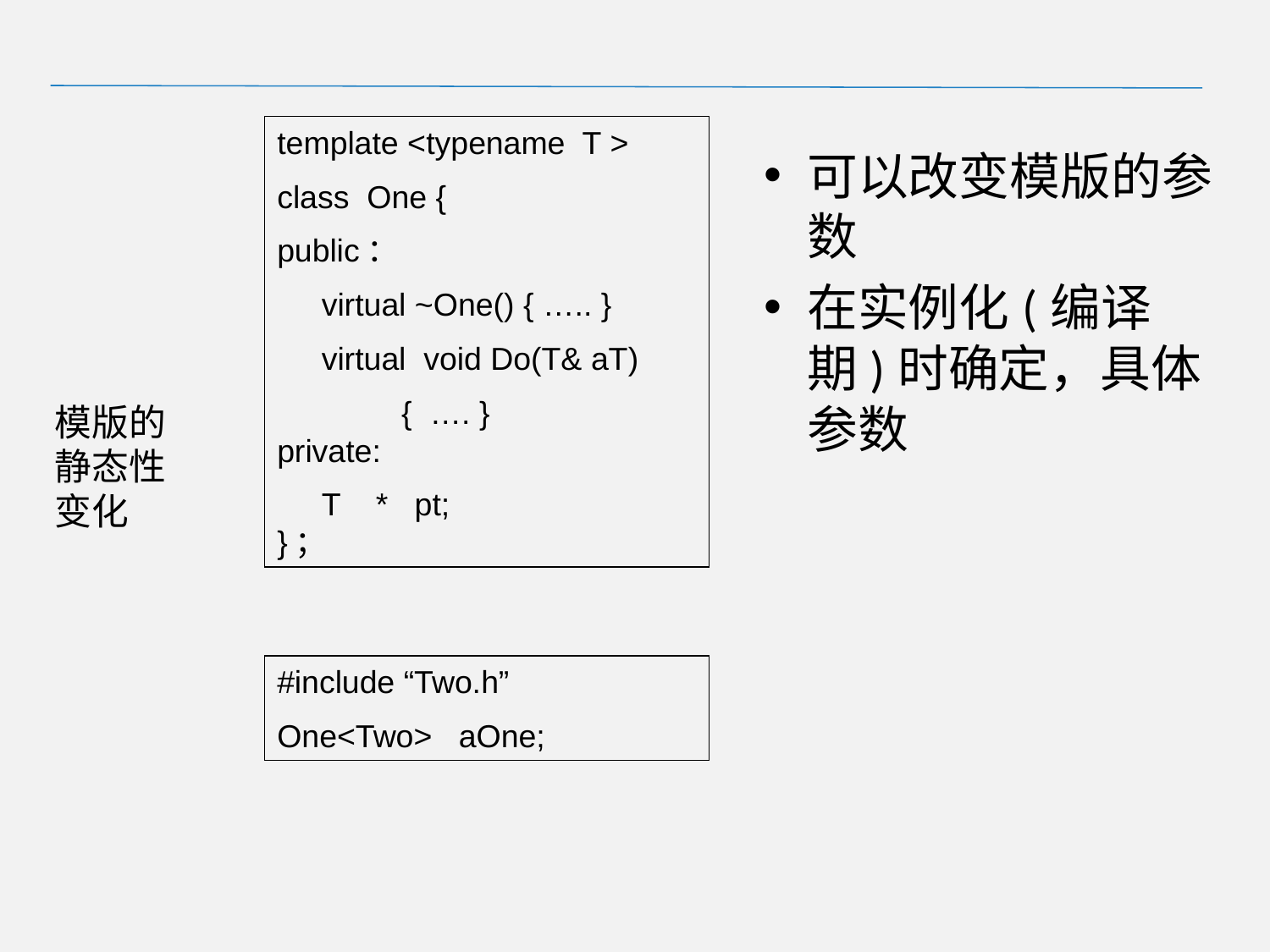

# 模版的静态性变化
template <typename  T >
class  One {
public：
     virtual ~One() { ….. }
     virtual  void Do(T& aT)
              {  …. }
private:
     T    *   pt;
}；
可以改变模版的参数
在实例化(编译期)时确定，具体参数

#include “Two.h”
One<Two>   aOne;